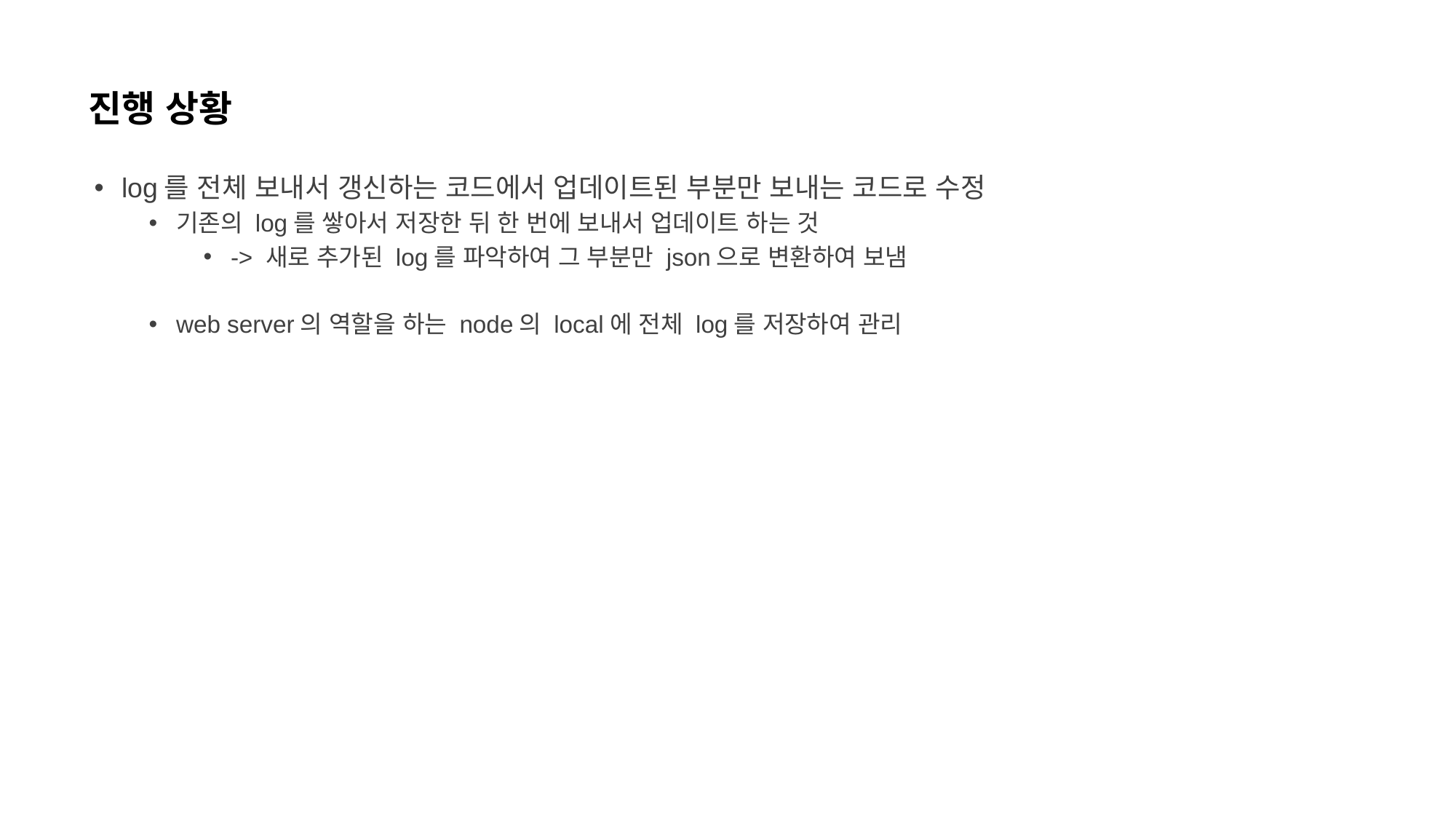

# 진행 상황
log를 전체 보내서 갱신하는 코드에서 업데이트된 부분만 보내는 코드로 수정
기존의 log를 쌓아서 저장한 뒤 한 번에 보내서 업데이트 하는 것
-> 새로 추가된 log를 파악하여 그 부분만 json으로 변환하여 보냄

web server의 역할을 하는 node의 local에 전체 log를 저장하여 관리